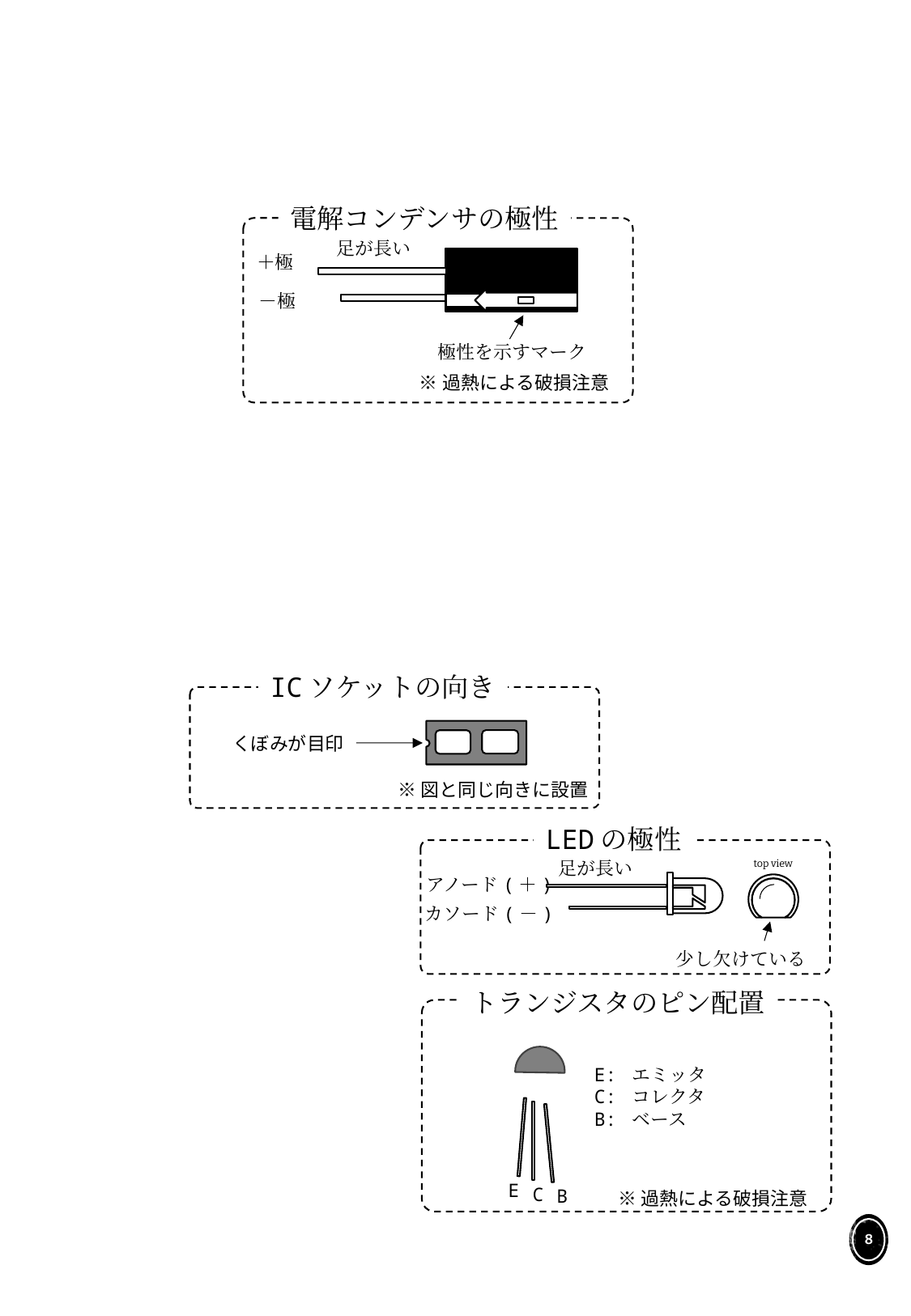

#

電解コンデンサの極性

足が長い
＋極

－極
極性を示すマーク
※過熱による破損注意
ICソケットの向き

くぼみが目印
※図と同じ向きに設置
LEDの極性

足が長い
top view

アノード(＋)

カソード(－)

少し欠けている
トランジスタのピン配置

E: エミッタ
C: コレクタ
B: ベース
E
C
B
※過熱による破損注意
8